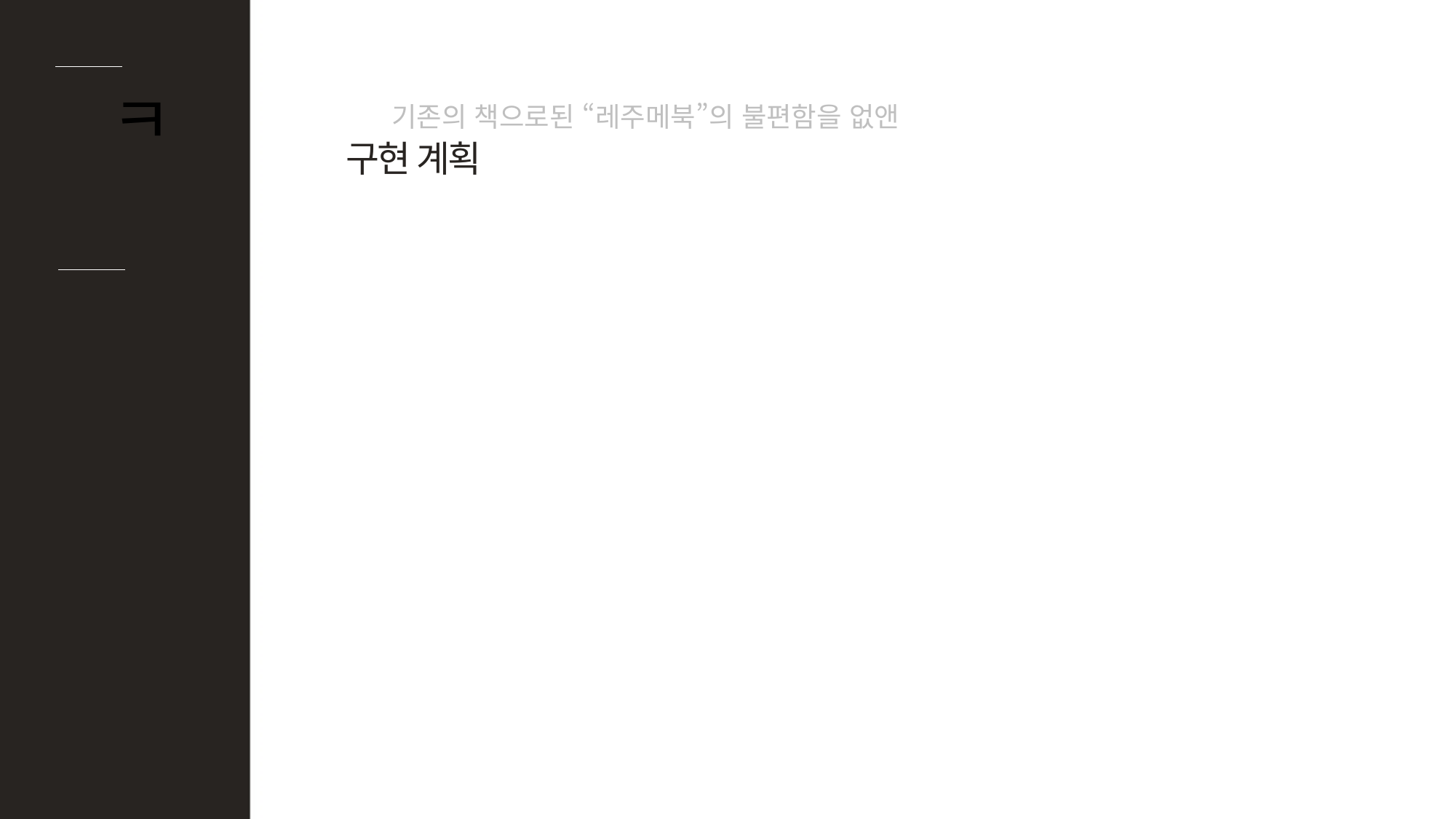

# ㅋ
기존의 책으로된 “레주메북”의 불편함을 없앤
03
계획서
작성
구현 계획